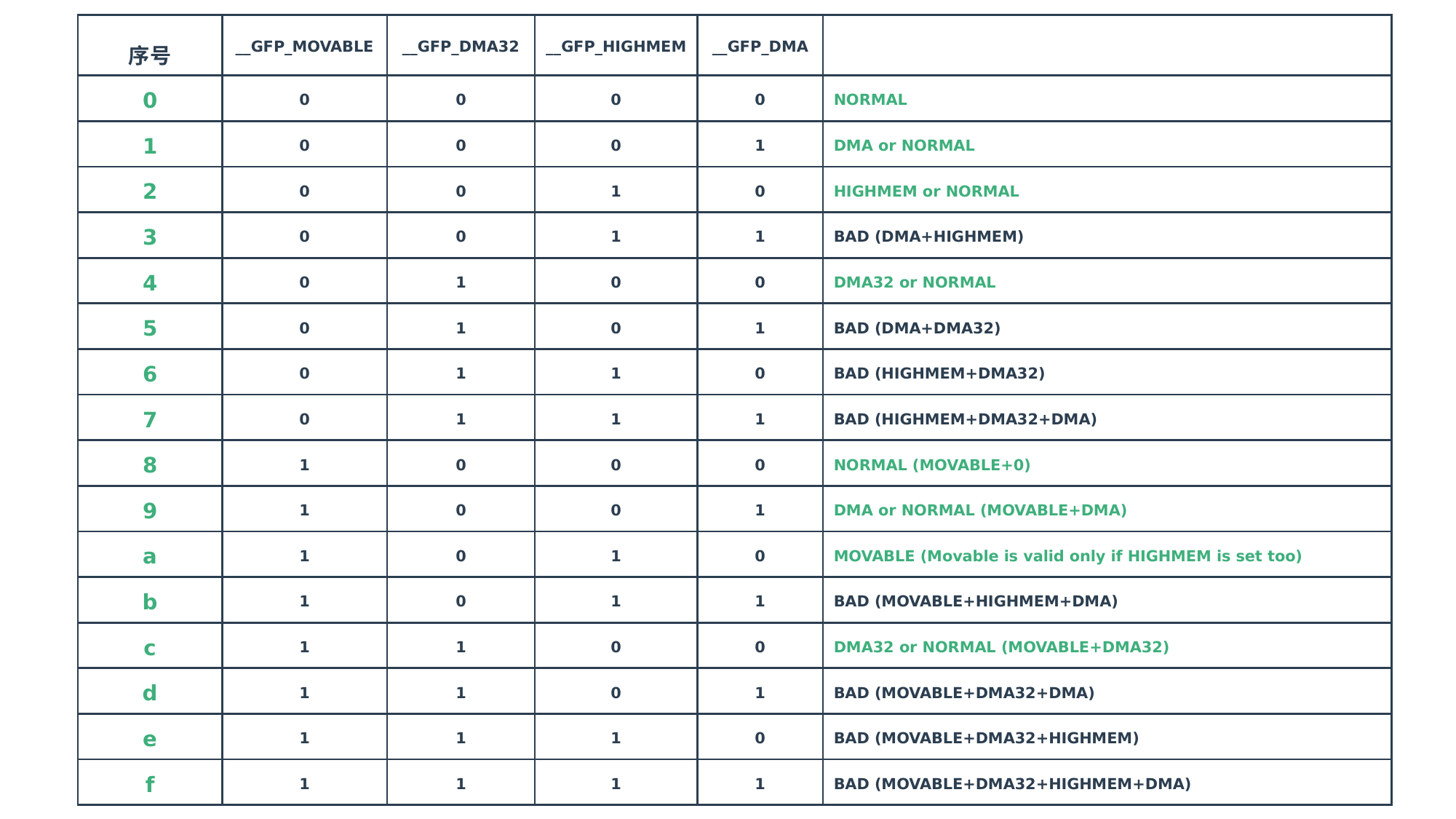

| 序号 | \_\_GFP\_MOVABLE | \_\_GFP\_DMA32 | \_\_GFP\_HIGHMEM | \_\_GFP\_DMA |  |
| --- | --- | --- | --- | --- | --- |
| 0 | 0 | 0 | 0 | 0 | NORMAL |
| 1 | 0 | 0 | 0 | 1 | DMA or NORMAL |
| 2 | 0 | 0 | 1 | 0 | HIGHMEM or NORMAL |
| 3 | 0 | 0 | 1 | 1 | BAD (DMA+HIGHMEM) |
| 4 | 0 | 1 | 0 | 0 | DMA32 or NORMAL |
| 5 | 0 | 1 | 0 | 1 | BAD (DMA+DMA32) |
| 6 | 0 | 1 | 1 | 0 | BAD (HIGHMEM+DMA32) |
| 7 | 0 | 1 | 1 | 1 | BAD (HIGHMEM+DMA32+DMA) |
| 8 | 1 | 0 | 0 | 0 | NORMAL (MOVABLE+0) |
| 9 | 1 | 0 | 0 | 1 | DMA or NORMAL (MOVABLE+DMA) |
| a | 1 | 0 | 1 | 0 | MOVABLE (Movable is valid only if HIGHMEM is set too) |
| b | 1 | 0 | 1 | 1 | BAD (MOVABLE+HIGHMEM+DMA) |
| c | 1 | 1 | 0 | 0 | DMA32 or NORMAL (MOVABLE+DMA32) |
| d | 1 | 1 | 0 | 1 | BAD (MOVABLE+DMA32+DMA) |
| e | 1 | 1 | 1 | 0 | BAD (MOVABLE+DMA32+HIGHMEM) |
| f | 1 | 1 | 1 | 1 | BAD (MOVABLE+DMA32+HIGHMEM+DMA) |